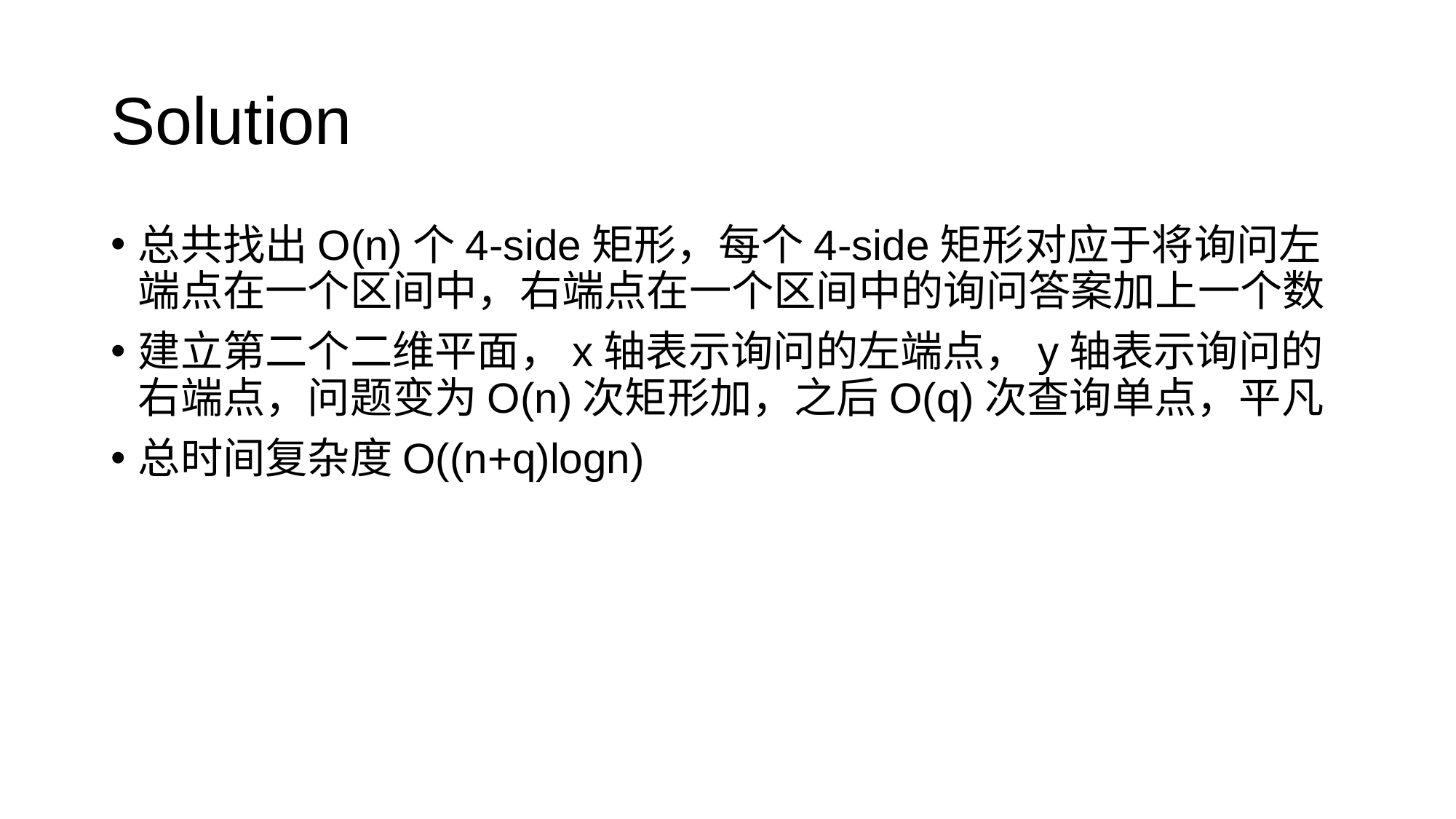

# Solution
总共找出O(n)个4-side矩形，每个4-side矩形对应于将询问左端点在一个区间中，右端点在一个区间中的询问答案加上一个数
建立第二个二维平面，x轴表示询问的左端点，y轴表示询问的右端点，问题变为O(n)次矩形加，之后O(q)次查询单点，平凡
总时间复杂度O((n+q)logn)